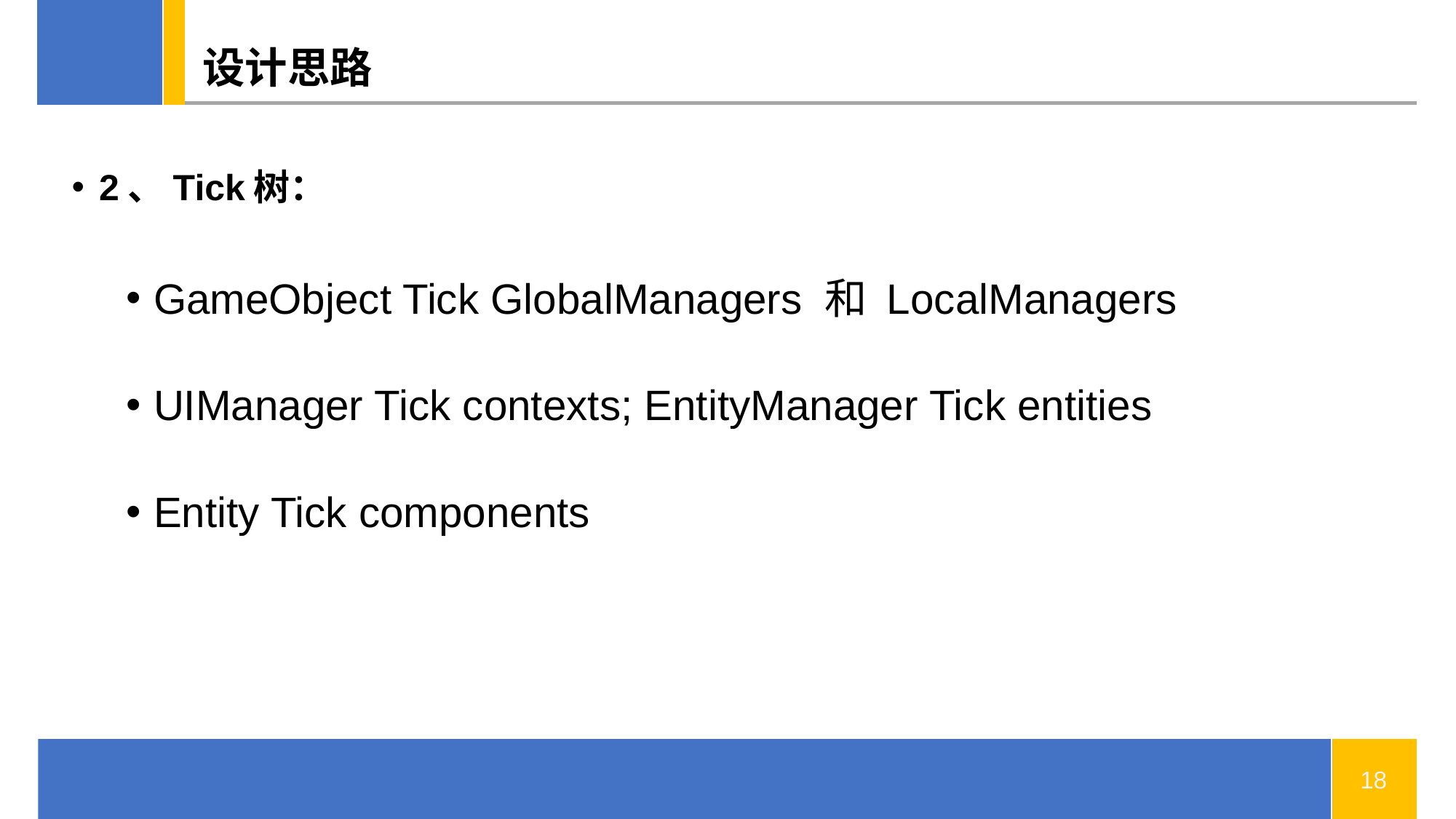

# 设计思路

2、Tick树：

GameObject Tick GlobalManagers 和 LocalManagers

UIManager Tick contexts; EntityManager Tick entities

Entity Tick components